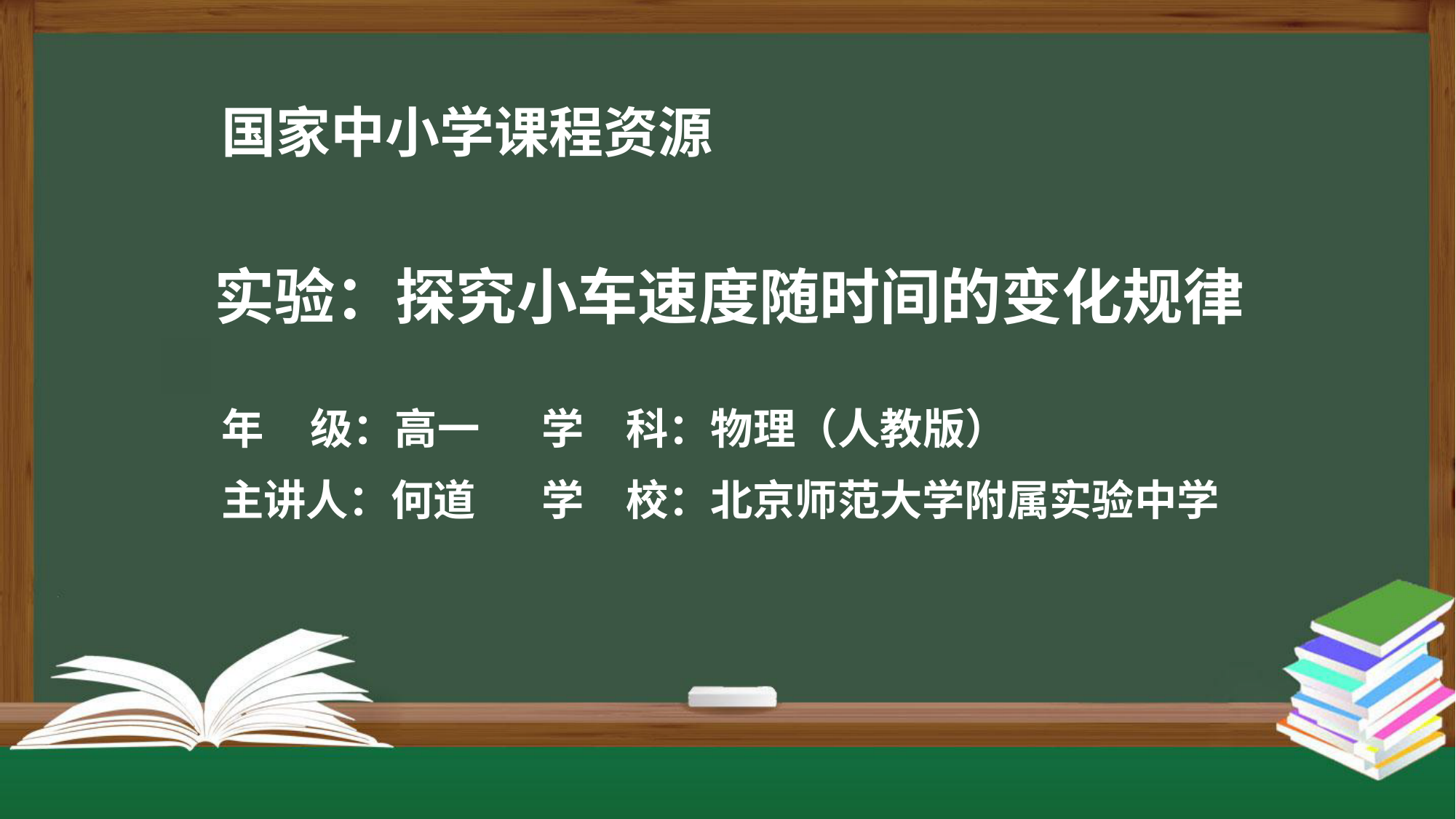

# 国家中小学课程资源
实验：探究小车速度随时间的变化规律

| 年 级：高一 | 学 | 科：物理（人教版） |
| --- | --- | --- |
| 主讲人：何道 | 学 | 校：北京师范大学附属实验中学 |